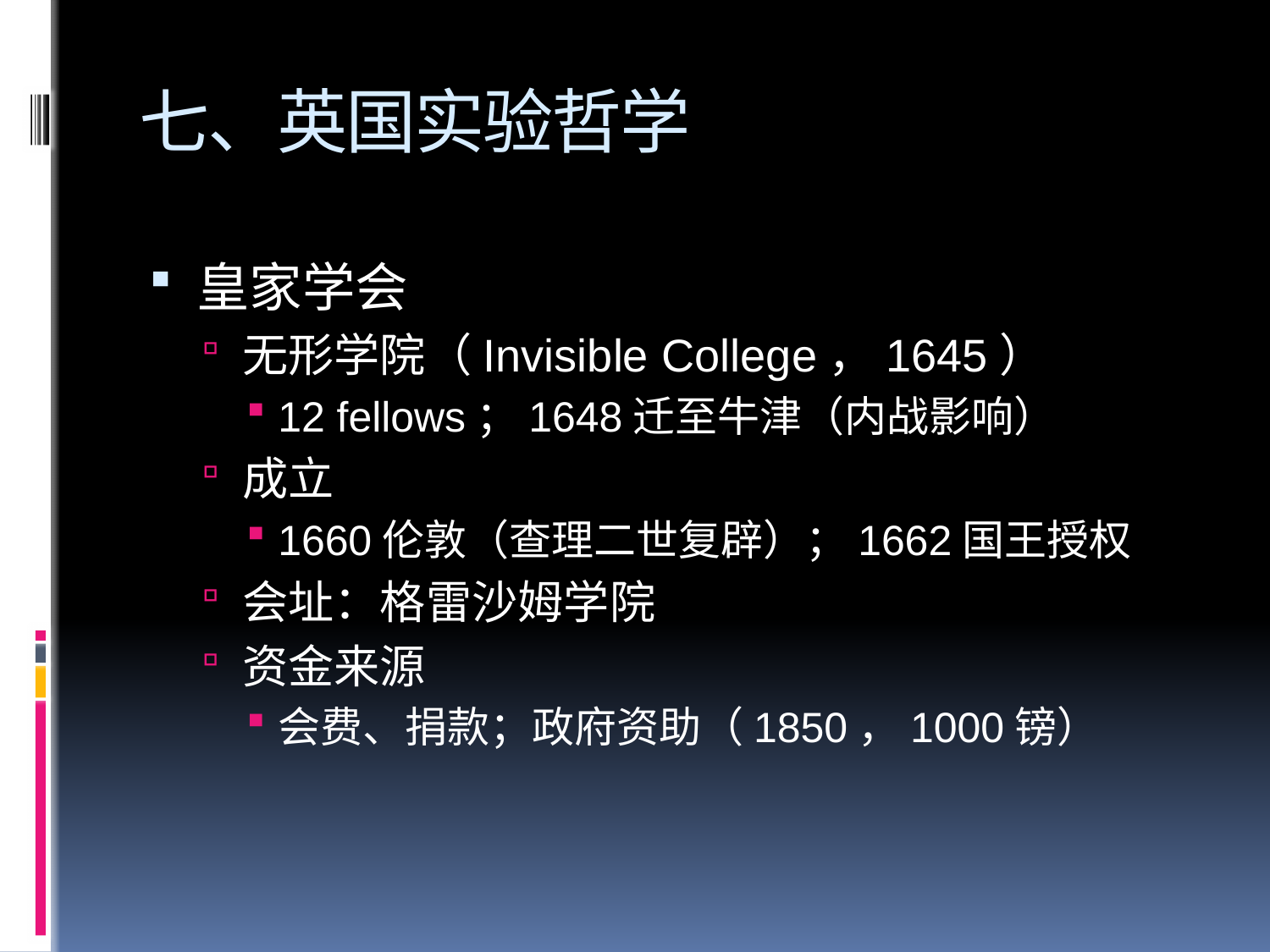

# 七、英国实验哲学
皇家学会
无形学院（Invisible College，1645）
12 fellows；1648迁至牛津（内战影响）
成立
1660伦敦（查理二世复辟）；1662国王授权
会址：格雷沙姆学院
资金来源
会费、捐款；政府资助（1850，1000镑）